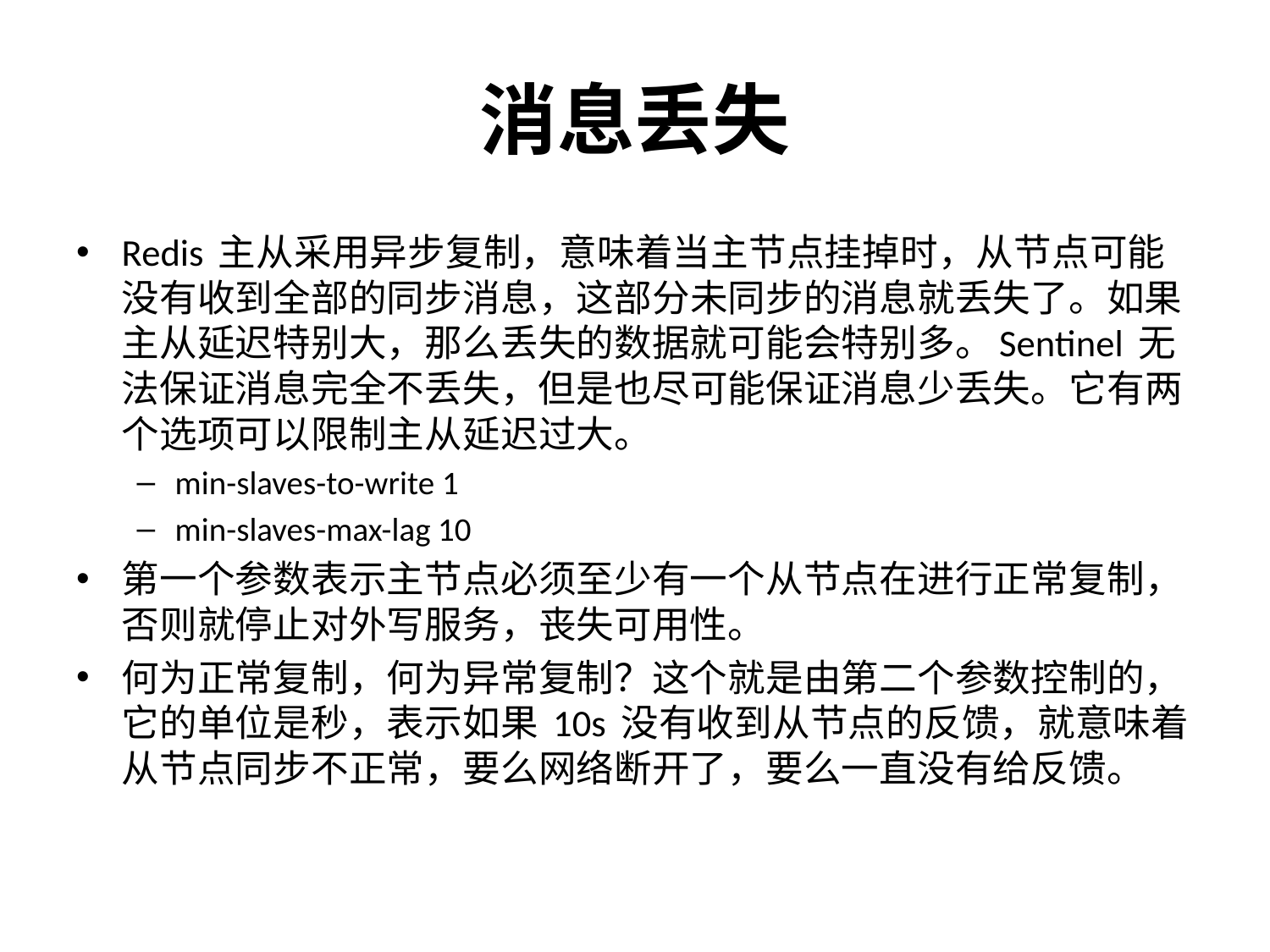

# 消息丢失
Redis 主从采用异步复制，意味着当主节点挂掉时，从节点可能没有收到全部的同步消息，这部分未同步的消息就丢失了。如果主从延迟特别大，那么丢失的数据就可能会特别多。Sentinel 无法保证消息完全不丢失，但是也尽可能保证消息少丢失。它有两个选项可以限制主从延迟过大。
min-slaves-to-write 1
min-slaves-max-lag 10
第一个参数表示主节点必须至少有一个从节点在进行正常复制，否则就停止对外写服务，丧失可用性。
何为正常复制，何为异常复制？这个就是由第二个参数控制的，它的单位是秒，表示如果 10s 没有收到从节点的反馈，就意味着从节点同步不正常，要么网络断开了，要么一直没有给反馈。